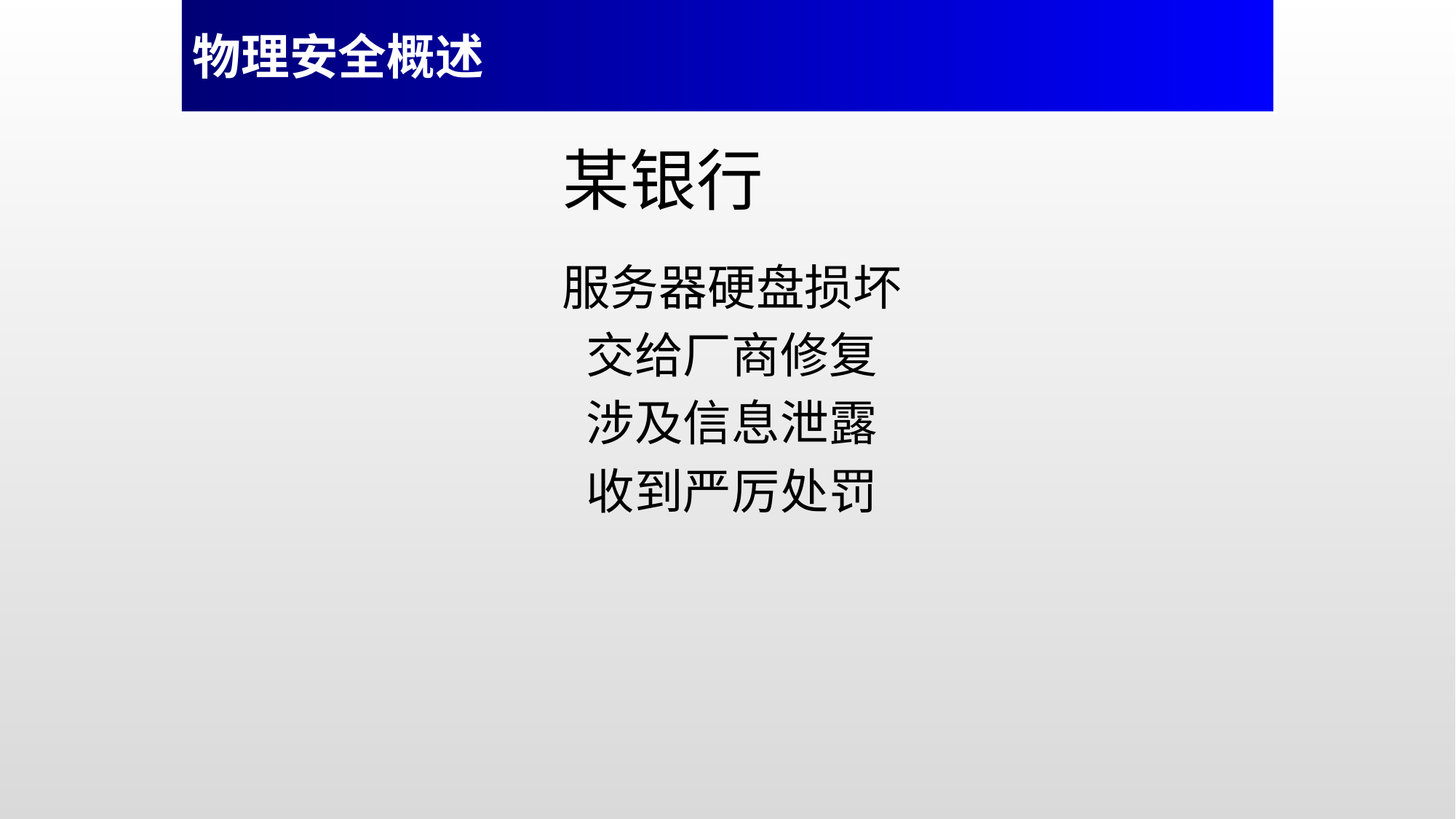

物理安全概述
某银行
服务器硬盘损坏
交给厂商修复
涉及信息泄露
收到严厉处罚